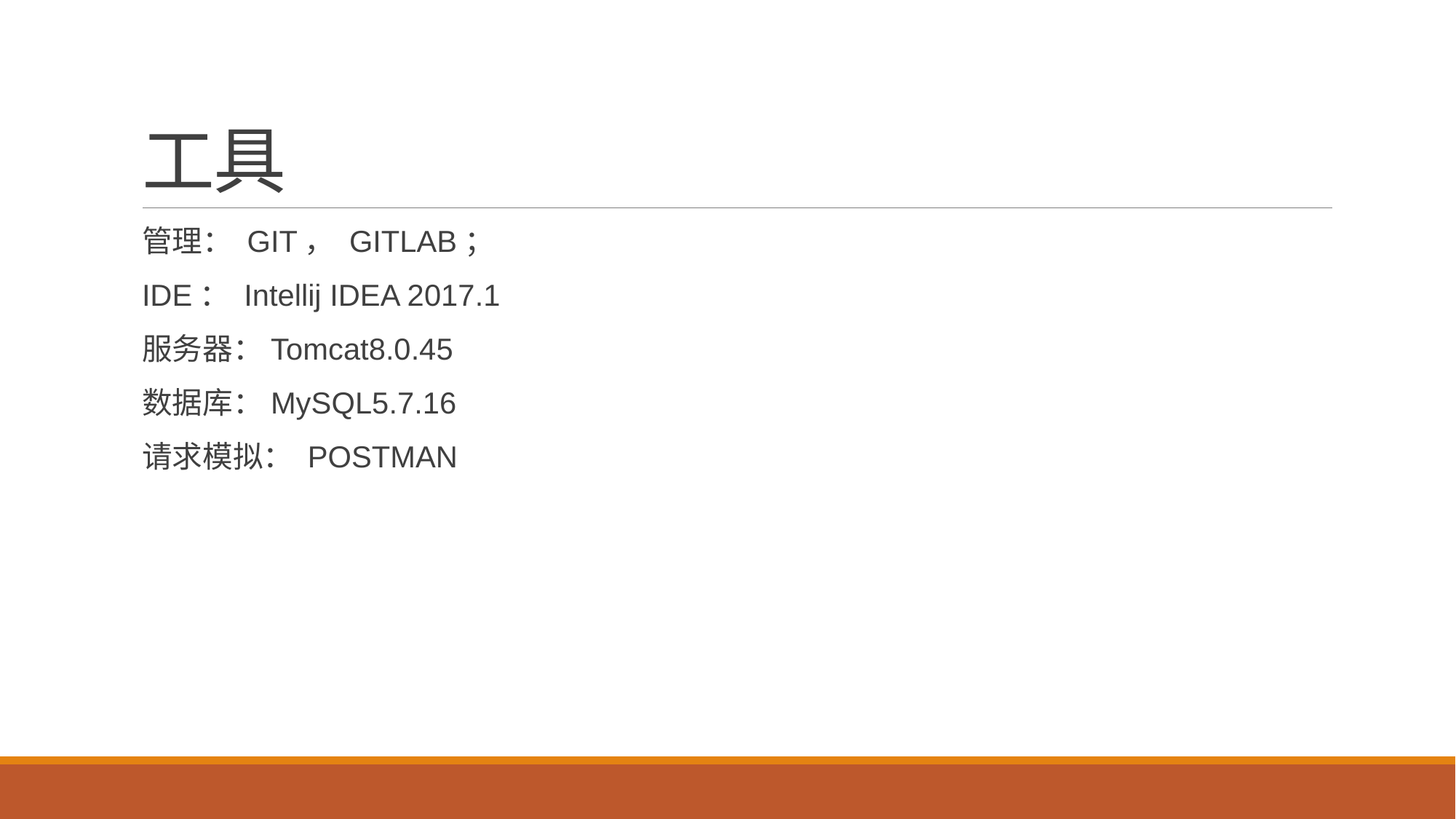

# 工具
管理： GIT， GITLAB；
IDE： Intellij IDEA 2017.1
服务器：Tomcat8.0.45
数据库：MySQL5.7.16
请求模拟： POSTMAN